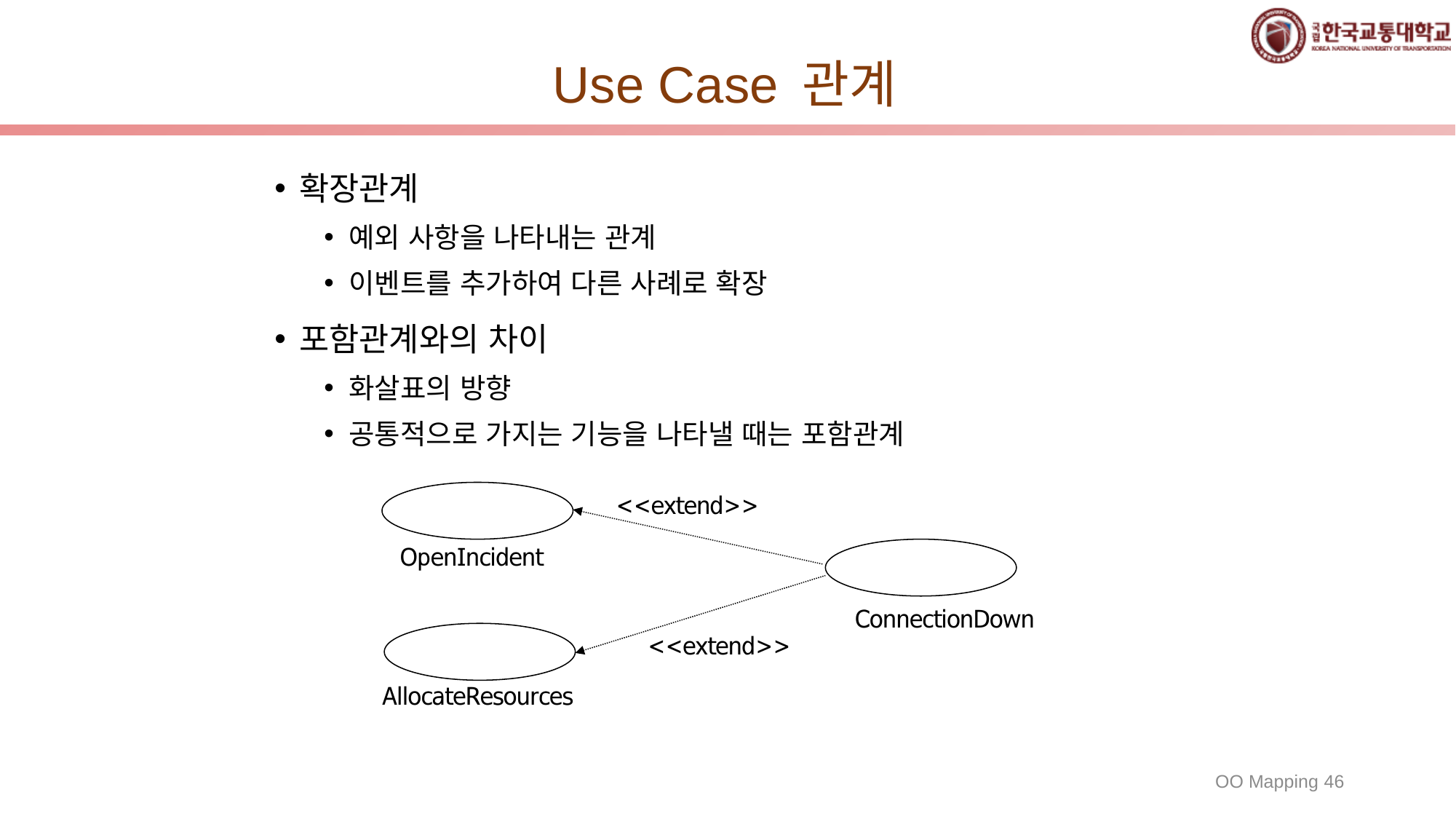

# Use Case 관계
확장관계
예외 사항을 나타내는 관계
이벤트를 추가하여 다른 사례로 확장
포함관계와의 차이
화살표의 방향
공통적으로 가지는 기능을 나타낼 때는 포함관계

<<extend>>

OpenIncident

ConnectionDown

<<extend>>
AllocateResources
46